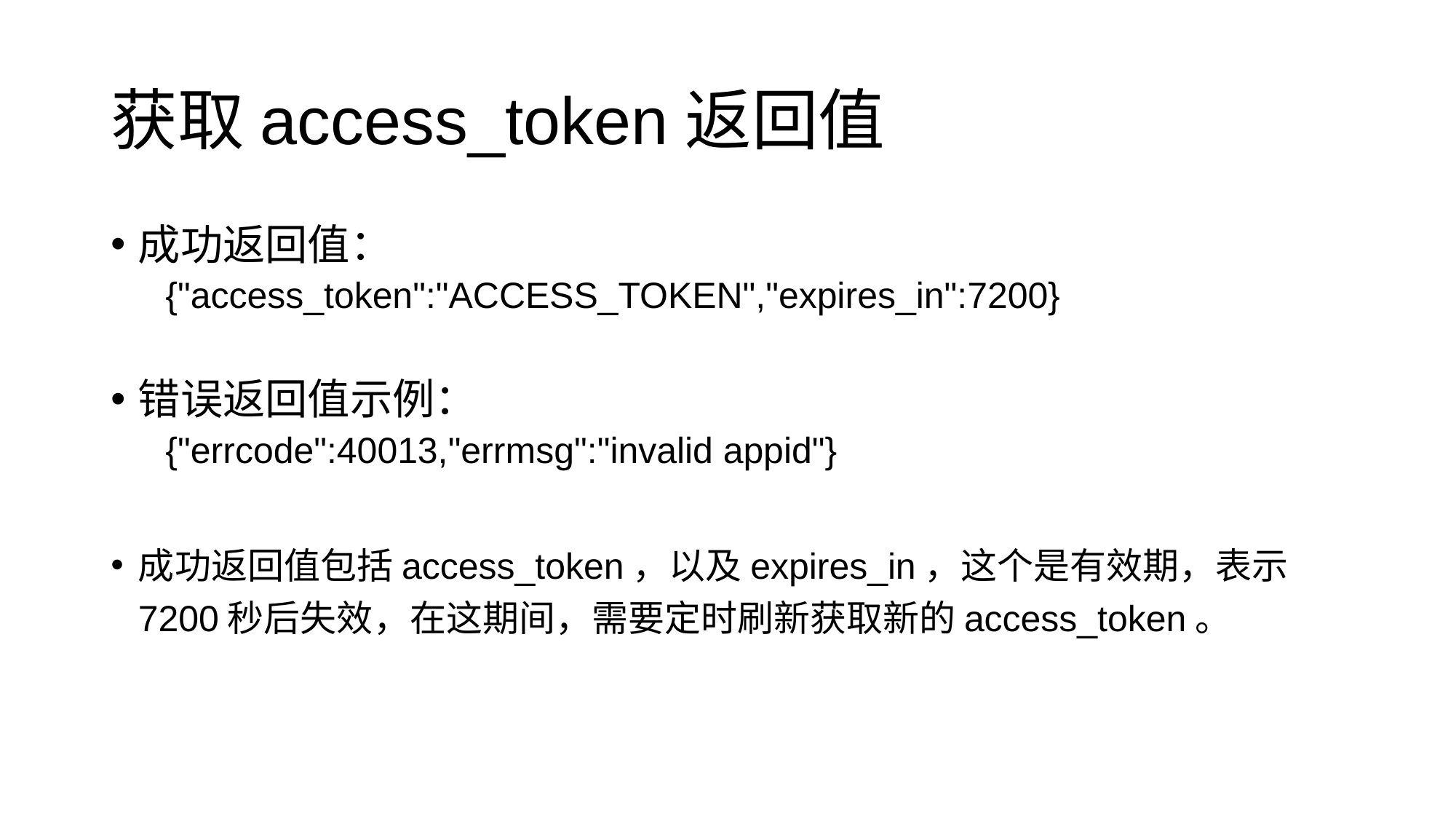

# 获取access_token返回值
成功返回值：
{"access_token":"ACCESS_TOKEN","expires_in":7200}

错误返回值示例：
{"errcode":40013,"errmsg":"invalid appid"}

成功返回值包括access_token，以及expires_in，这个是有效期，表示7200秒后失效，在这期间，需要定时刷新获取新的access_token。